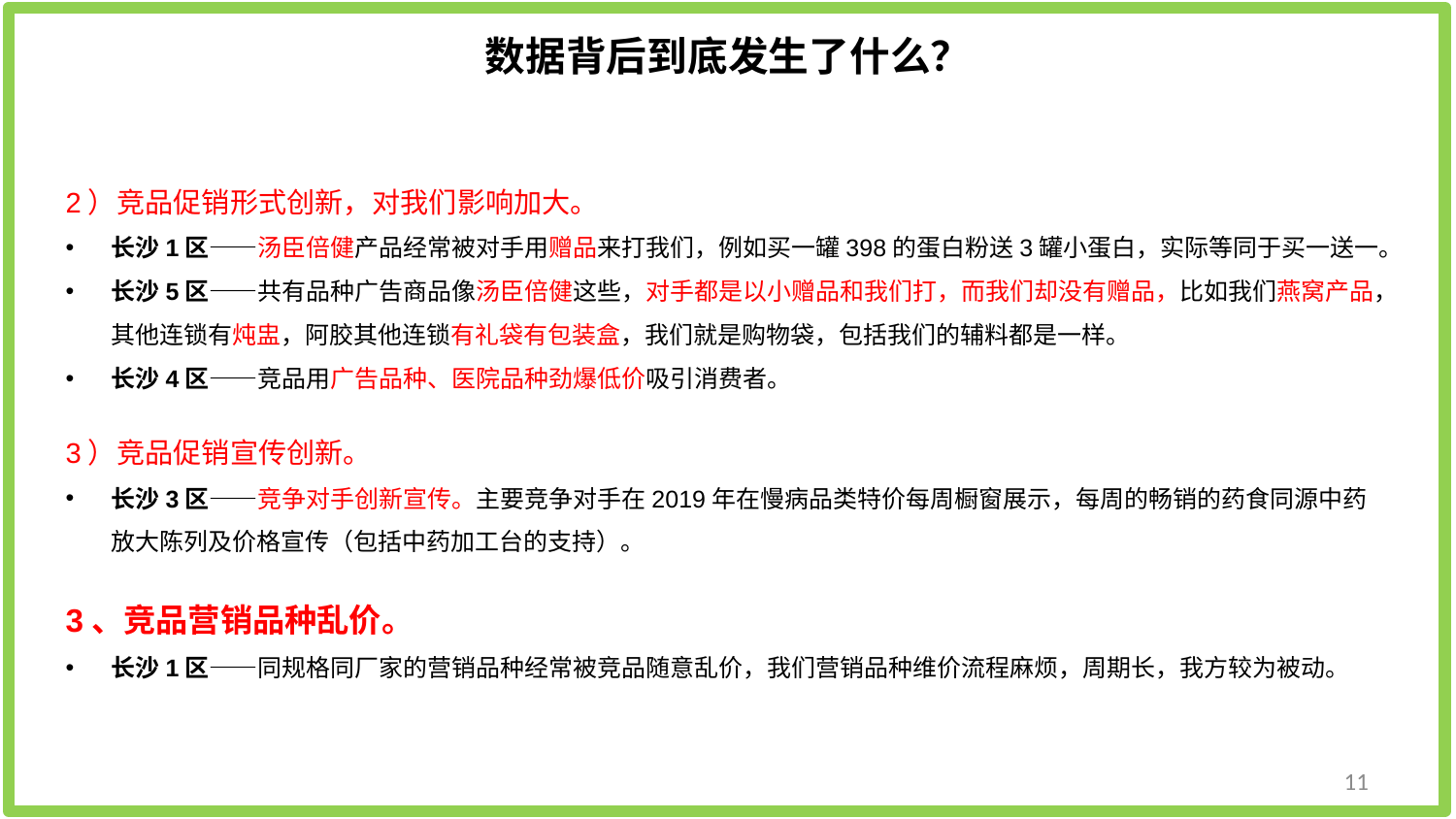

数据背后到底发生了什么？

2）竞品促销形式创新，对我们影响加大。
长沙1区——汤臣倍健产品经常被对手用赠品来打我们，例如买一罐398的蛋白粉送3罐小蛋白，实际等同于买一送一。
长沙5区——共有品种广告商品像汤臣倍健这些，对手都是以小赠品和我们打，而我们却没有赠品，比如我们燕窝产品，其他连锁有炖盅，阿胶其他连锁有礼袋有包装盒，我们就是购物袋，包括我们的辅料都是一样。
长沙4区——竞品用广告品种、医院品种劲爆低价吸引消费者。

3）竞品促销宣传创新。
长沙3区——竞争对手创新宣传。主要竞争对手在2019年在慢病品类特价每周橱窗展示，每周的畅销的药食同源中药放大陈列及价格宣传（包括中药加工台的支持）。

3、竞品营销品种乱价。
长沙1区——同规格同厂家的营销品种经常被竞品随意乱价，我们营销品种维价流程麻烦，周期长，我方较为被动。
11